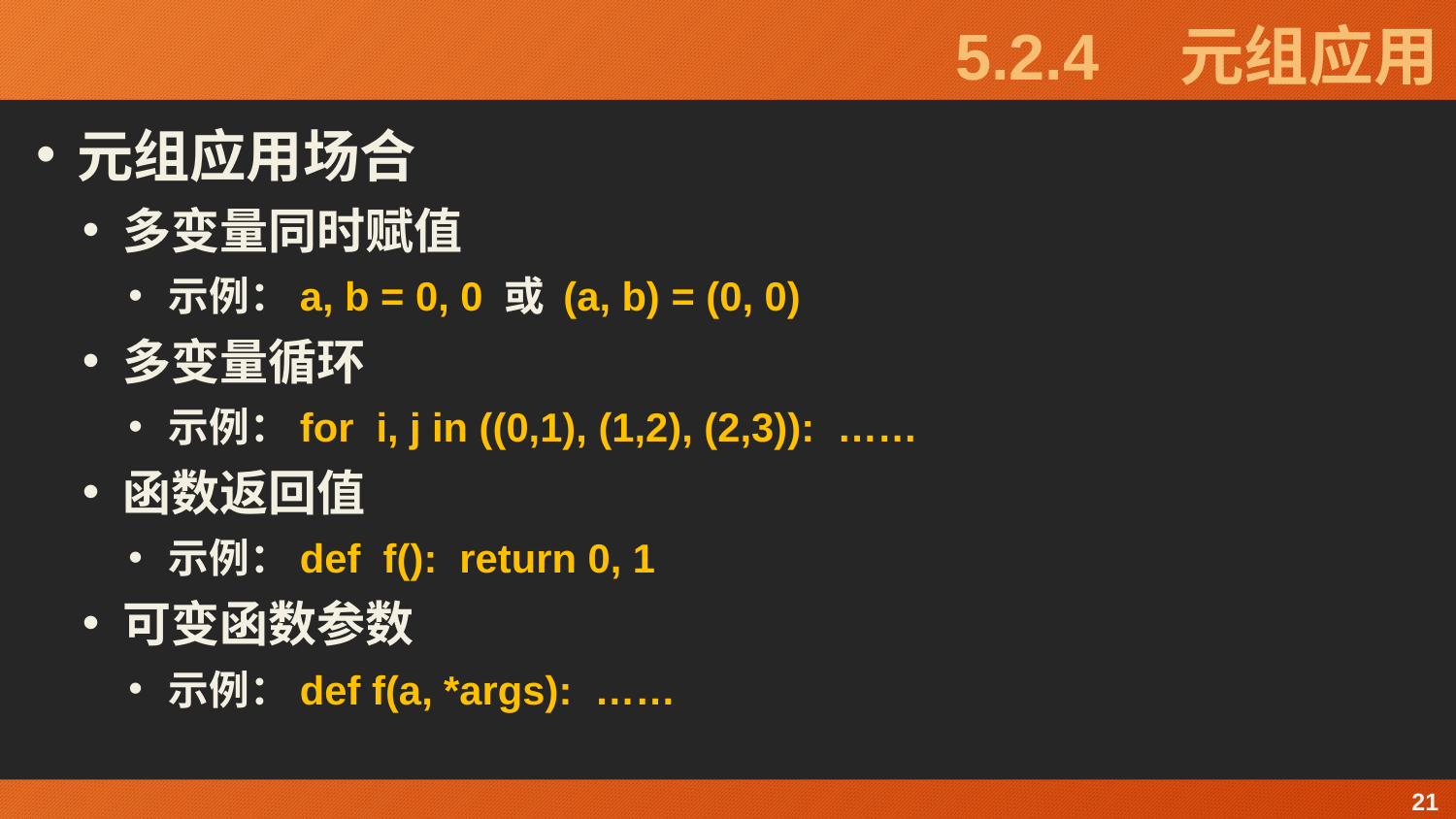

# 5.2.4　元组应用
元组应用场合
多变量同时赋值
示例：a, b = 0, 0 或 (a, b) = (0, 0)
多变量循环
示例：for  i, j in ((0,1), (1,2), (2,3)):  ……
函数返回值
示例：def  f():  return 0, 1
可变函数参数
示例：def f(a, *args):  ……
21